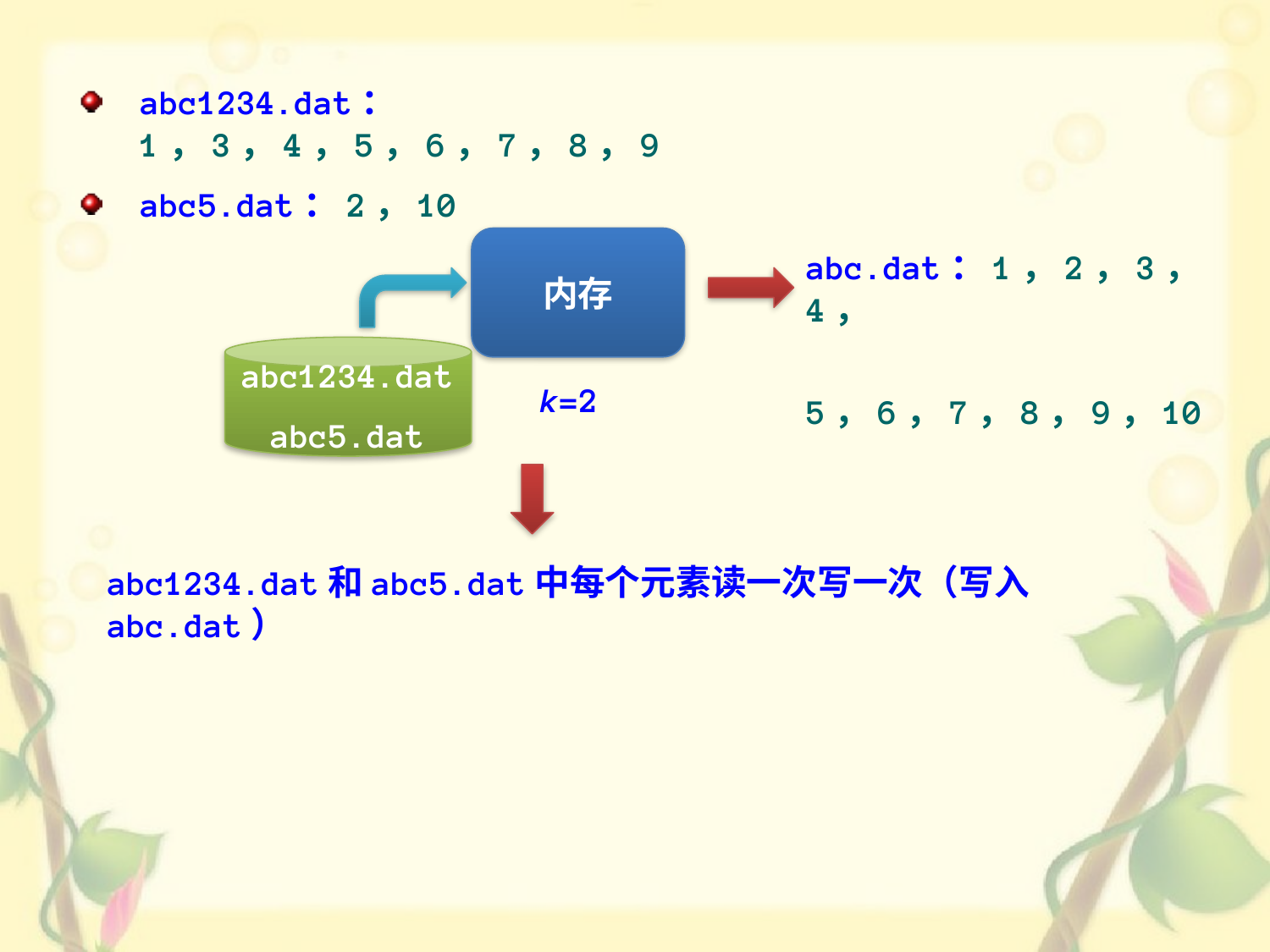

abc1234.dat：1，3，4，5，6，7，8，9
abc5.dat：2，10
内存
abc.dat：1，2，3，4，
   5，6，7，8，9，10

abc1234.dat
abc5.dat
k=2

abc1234.dat和abc5.dat中每个元素读一次写一次（写入abc.dat）